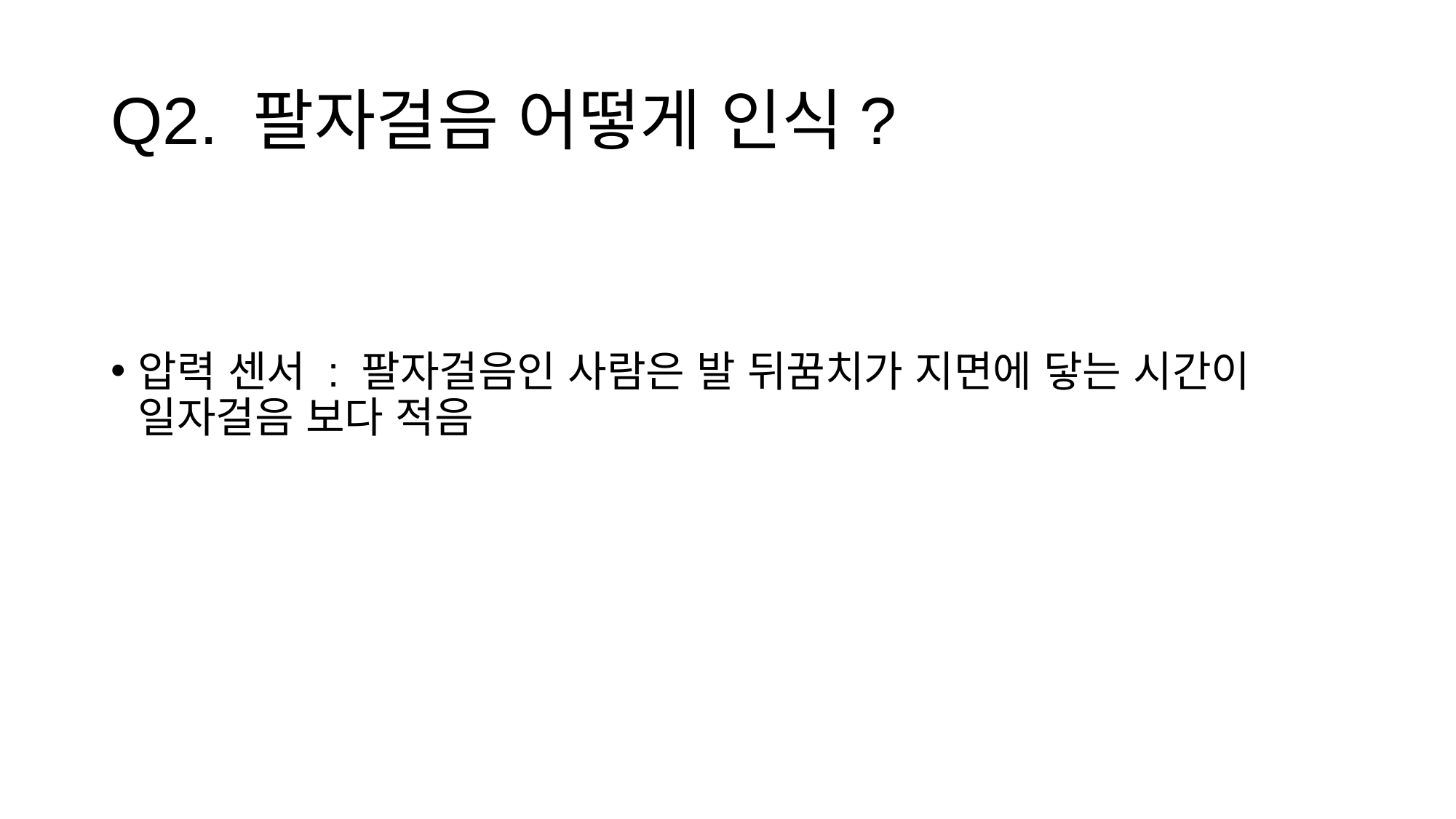

# Q2. 팔자걸음 어떻게 인식?
압력 센서 : 팔자걸음인 사람은 발 뒤꿈치가 지면에 닿는 시간이 일자걸음 보다 적음